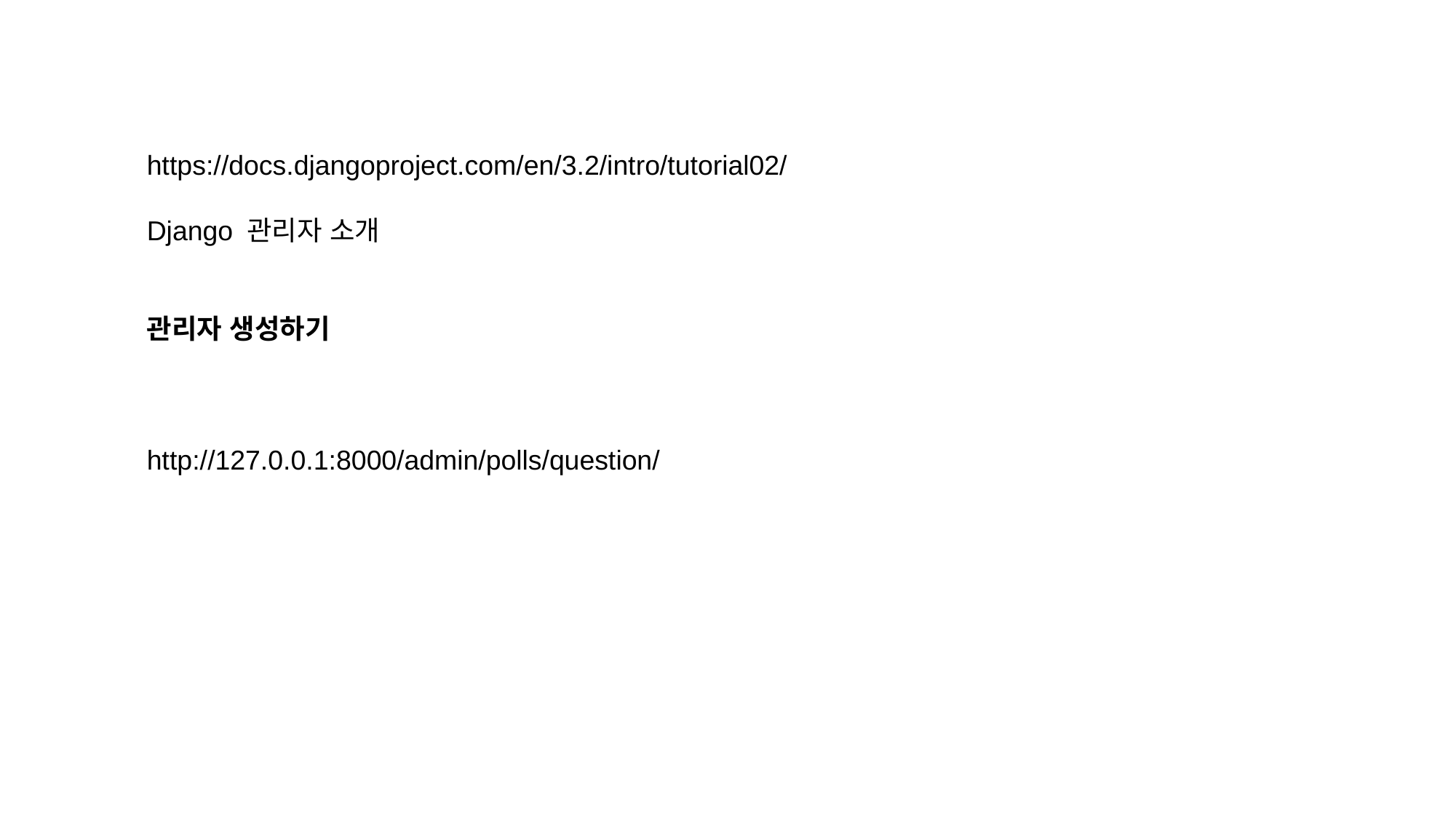

https://docs.djangoproject.com/en/3.2/intro/tutorial02/

Django 관리자 소개

관리자 생성하기

http://127.0.0.1:8000/admin/polls/question/